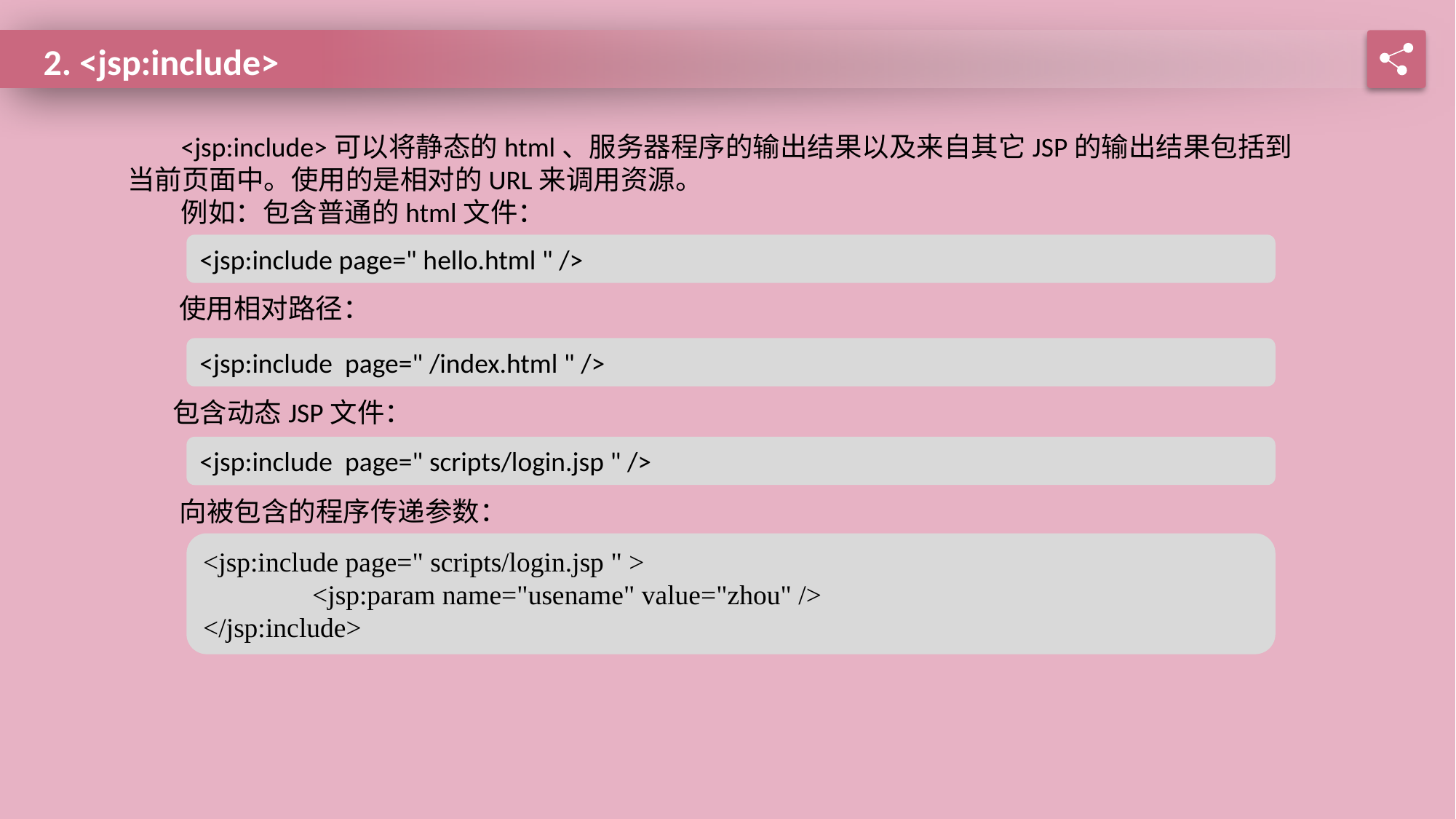

2. <jsp:include>
<jsp:include>可以将静态的html、服务器程序的输出结果以及来自其它JSP的输出结果包括到当前页面中。使用的是相对的URL来调用资源。
例如：包含普通的html文件：
<jsp:include page=" hello.html " />
使用相对路径：
<jsp:include  page=" /index.html " />
包含动态JSP文件：
<jsp:include  page=" scripts/login.jsp " />
向被包含的程序传递参数：
<jsp:include page=" scripts/login.jsp " >
	<jsp:param name="usename" value="zhou" />
</jsp:include>